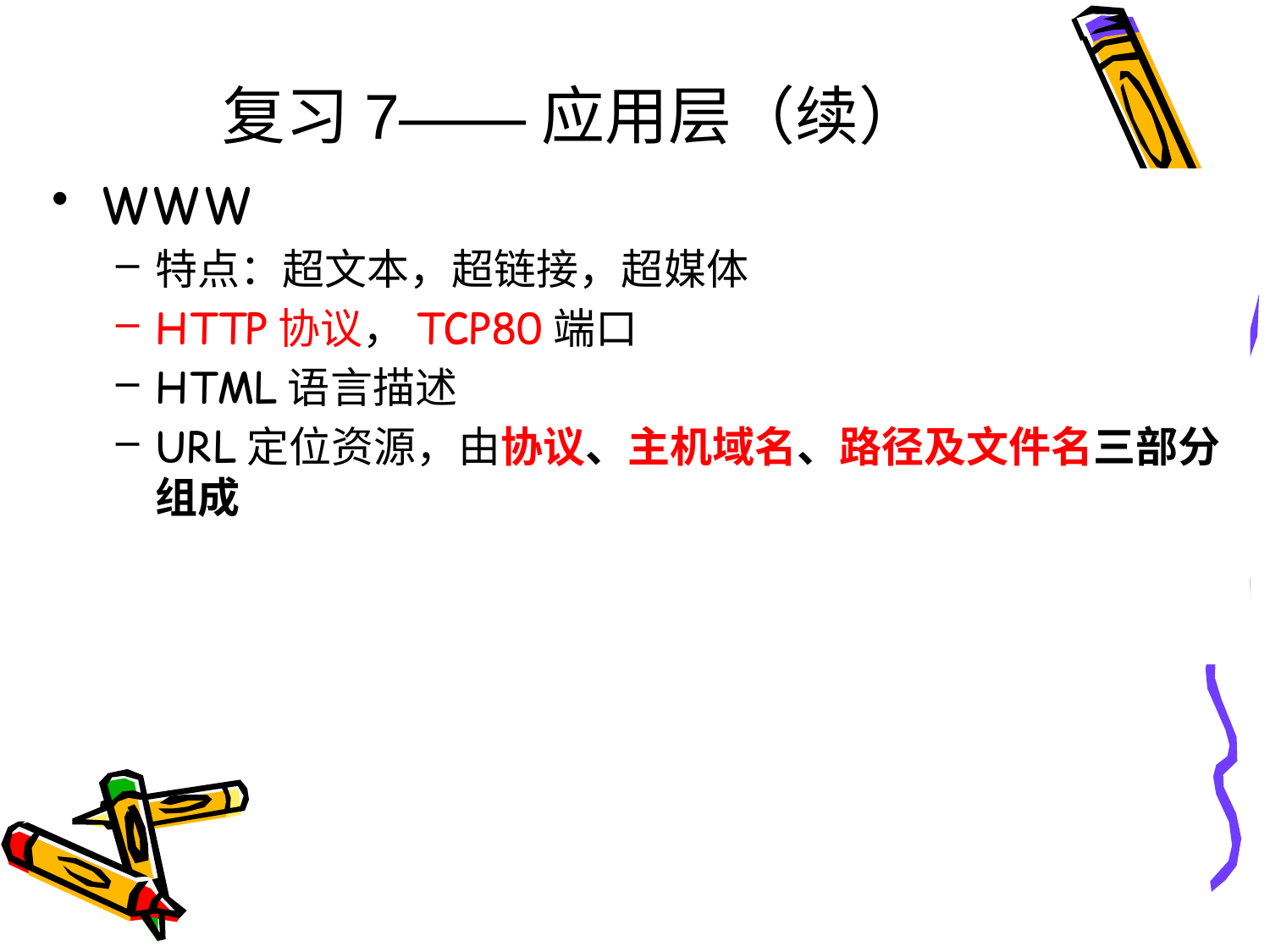

# 复习7——应用层（续）
WWW
特点：超文本，超链接，超媒体
HTTP协议，TCP80端口
HTML语言描述
URL定位资源，由协议、主机域名、路径及文件名三部分组成